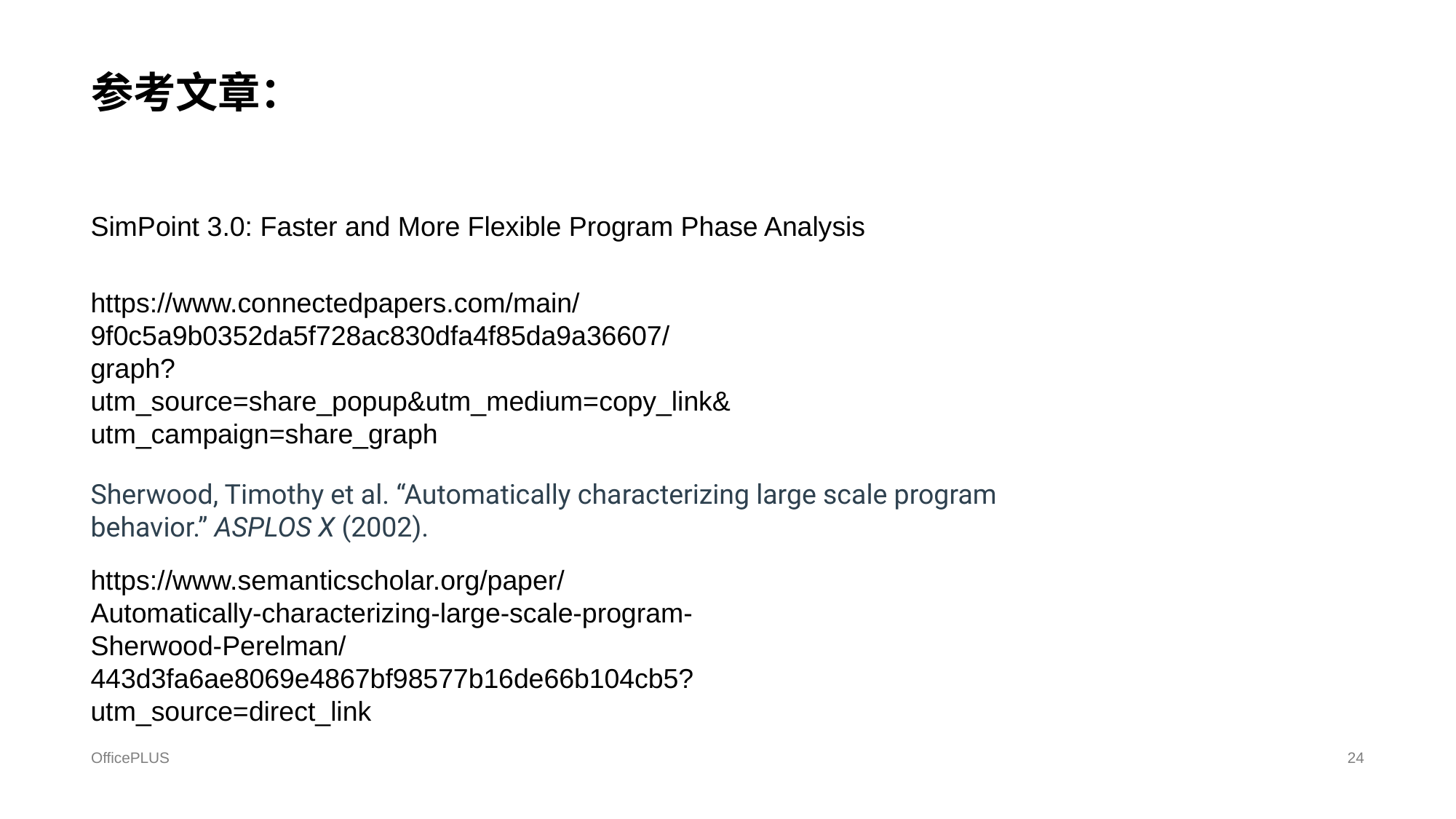

# 参考文章：
SimPoint 3.0: Faster and More Flexible Program Phase Analysis
https://www.connectedpapers.com/main/9f0c5a9b0352da5f728ac830dfa4f85da9a36607/graph?utm_source=share_popup&utm_medium=copy_link&utm_campaign=share_graph
Sherwood, Timothy et al. “Automatically characterizing large scale program behavior.” ASPLOS X (2002).
https://www.semanticscholar.org/paper/Automatically-characterizing-large-scale-program-Sherwood-Perelman/443d3fa6ae8069e4867bf98577b16de66b104cb5?utm_source=direct_link
OfficePLUS
24